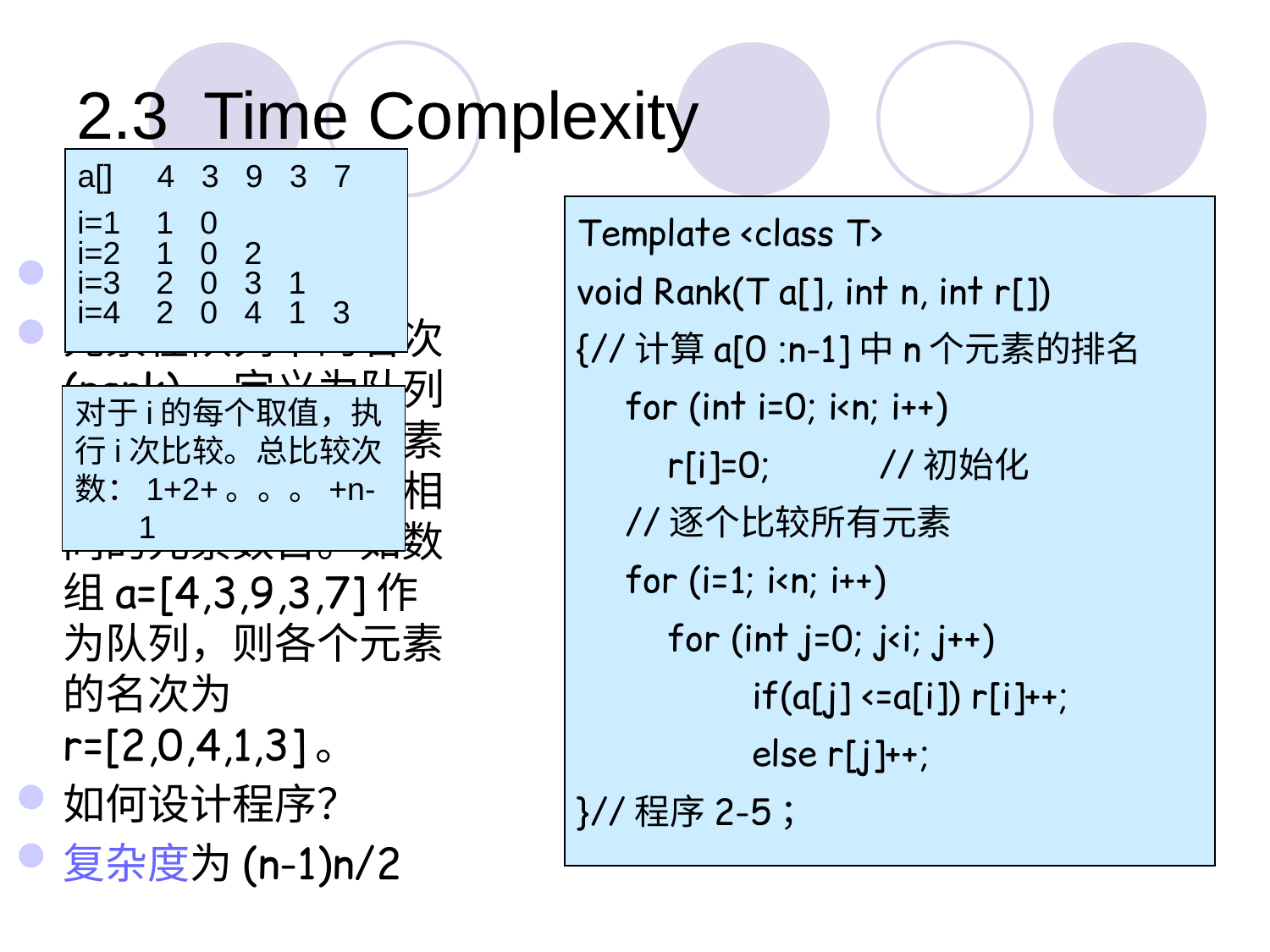

# 2.3	Time Complexity
a[]     4   3   9   3   7

i=1    1   0
Template <class T>
void Rank(T a[], int n, int r[])
{//计算a[0 :n-1]中n个元素的排名
	for (int i=0; i<n; i++)
	    r[i]=0;	//初始化
	//逐个比较所有元素
	for (i=1; i<n; i++)
	    for (int j=0; j<i; j++)
	    	if(a[j] <=a[i]) r[i]++;
		else r[j]++;
}//程序2-5；
i=2    1   0   2
例2-9[计算名次]
元素在队列中的名次(rank)，定义为队列中所有比它小的元素再加上它左面和它相同的元素数目。如数组a=[4,3,9,3,7]作为队列，则各个元素的名次为r=[2,0,4,1,3]。
如何设计程序？
复杂度为(n-1)n/2

i=3    2   0   3   1
i=4    2   0   4   1   3
对于i的每个取值，执
行i次比较。总比较次
数：1+2+。。。+n-1

30